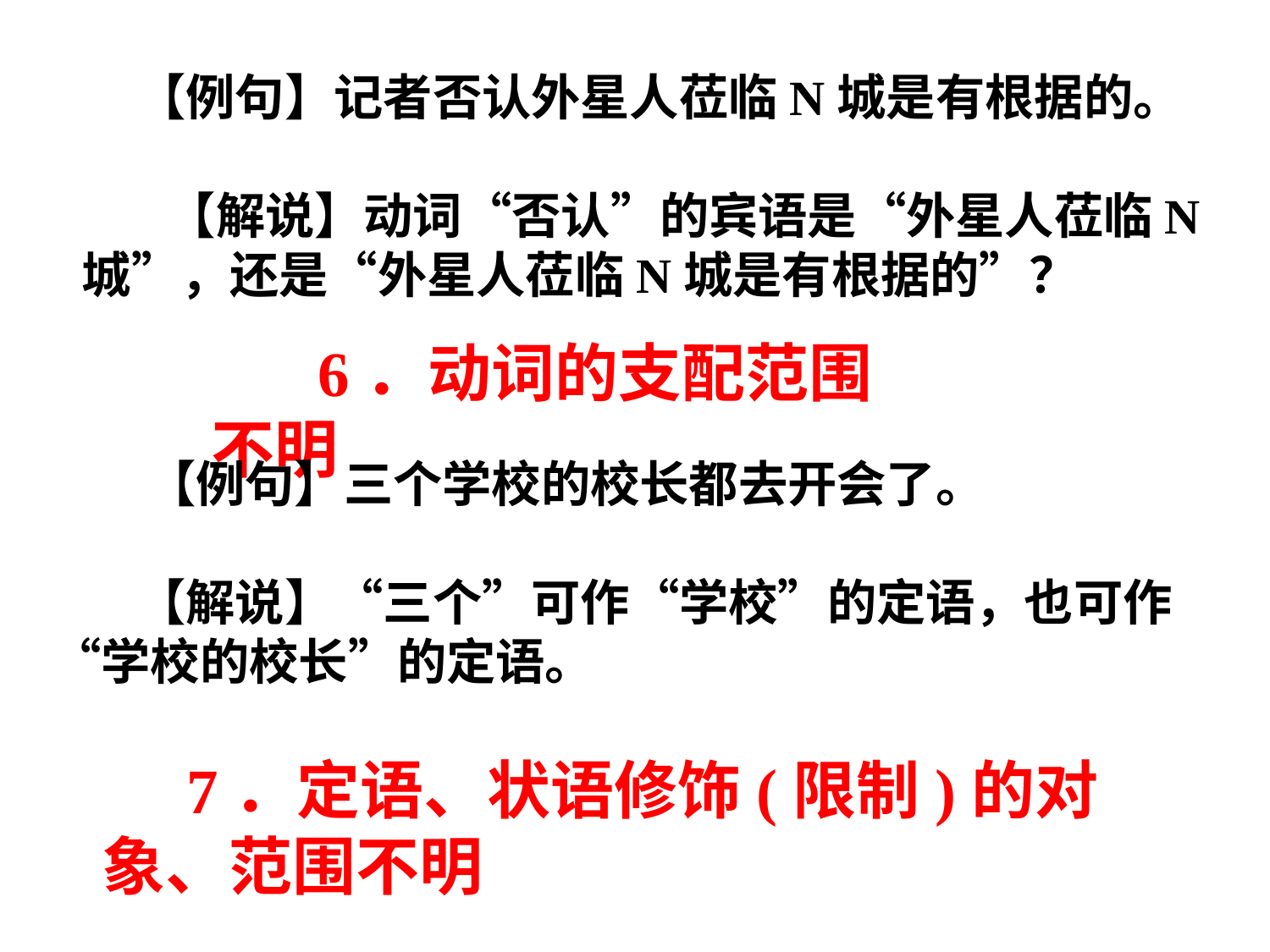

【例句】记者否认外星人莅临N城是有根据的。
【解说】动词“否认”的宾语是“外星人莅临N城”，还是“外星人莅临N城是有根据的”？
6．动词的支配范围不明
【例句】三个学校的校长都去开会了。
【解说】“三个”可作“学校”的定语，也可作“学校的校长”的定语。
7．定语、状语修饰(限制)的对象、范围不明